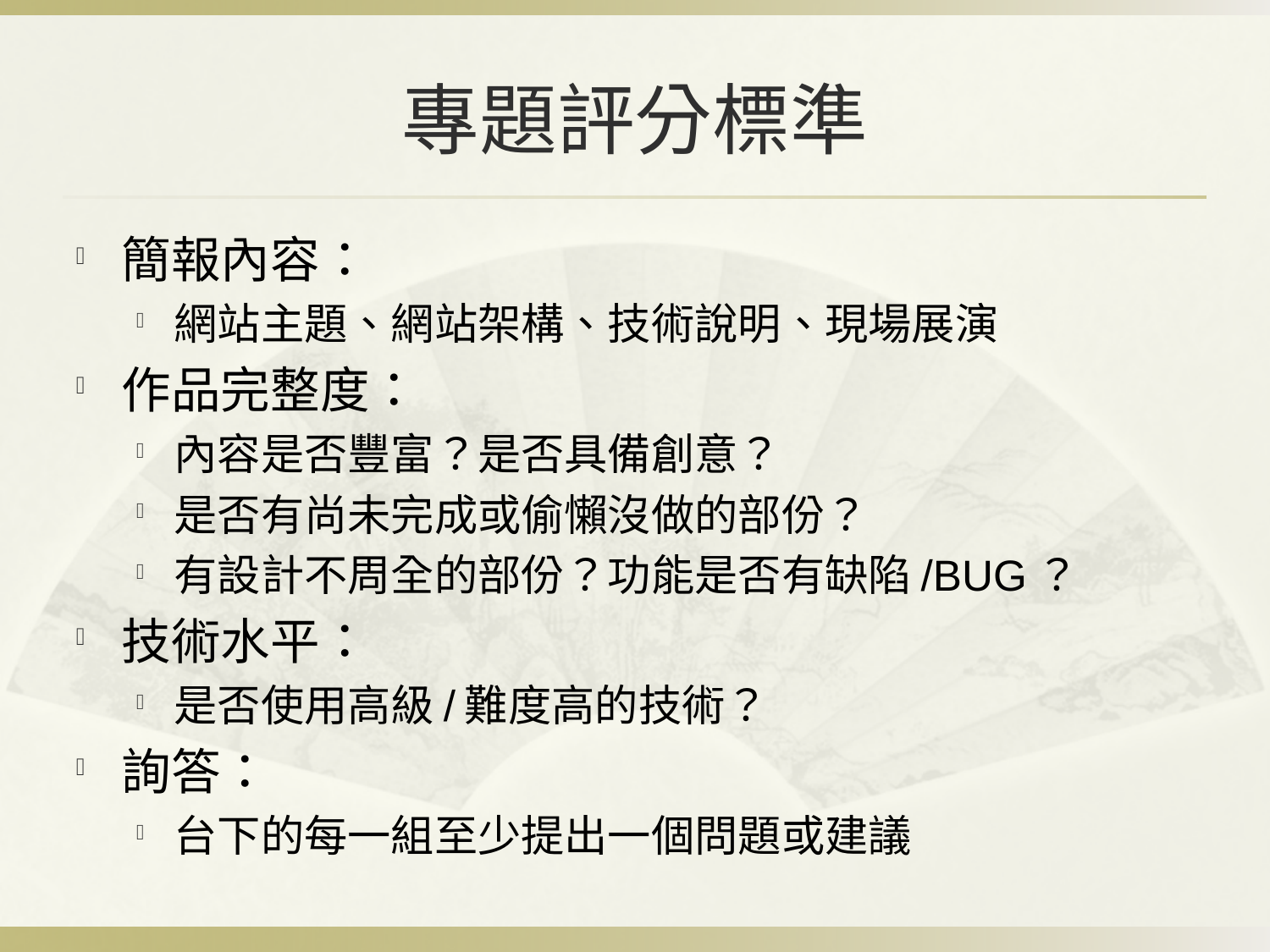

# 專題評分標準
簡報內容：
網站主題、網站架構、技術說明、現場展演
作品完整度：
內容是否豐富？是否具備創意？
是否有尚未完成或偷懶沒做的部份？
有設計不周全的部份？功能是否有缺陷/BUG？
技術水平：
是否使用高級/難度高的技術？
詢答：
台下的每一組至少提出一個問題或建議